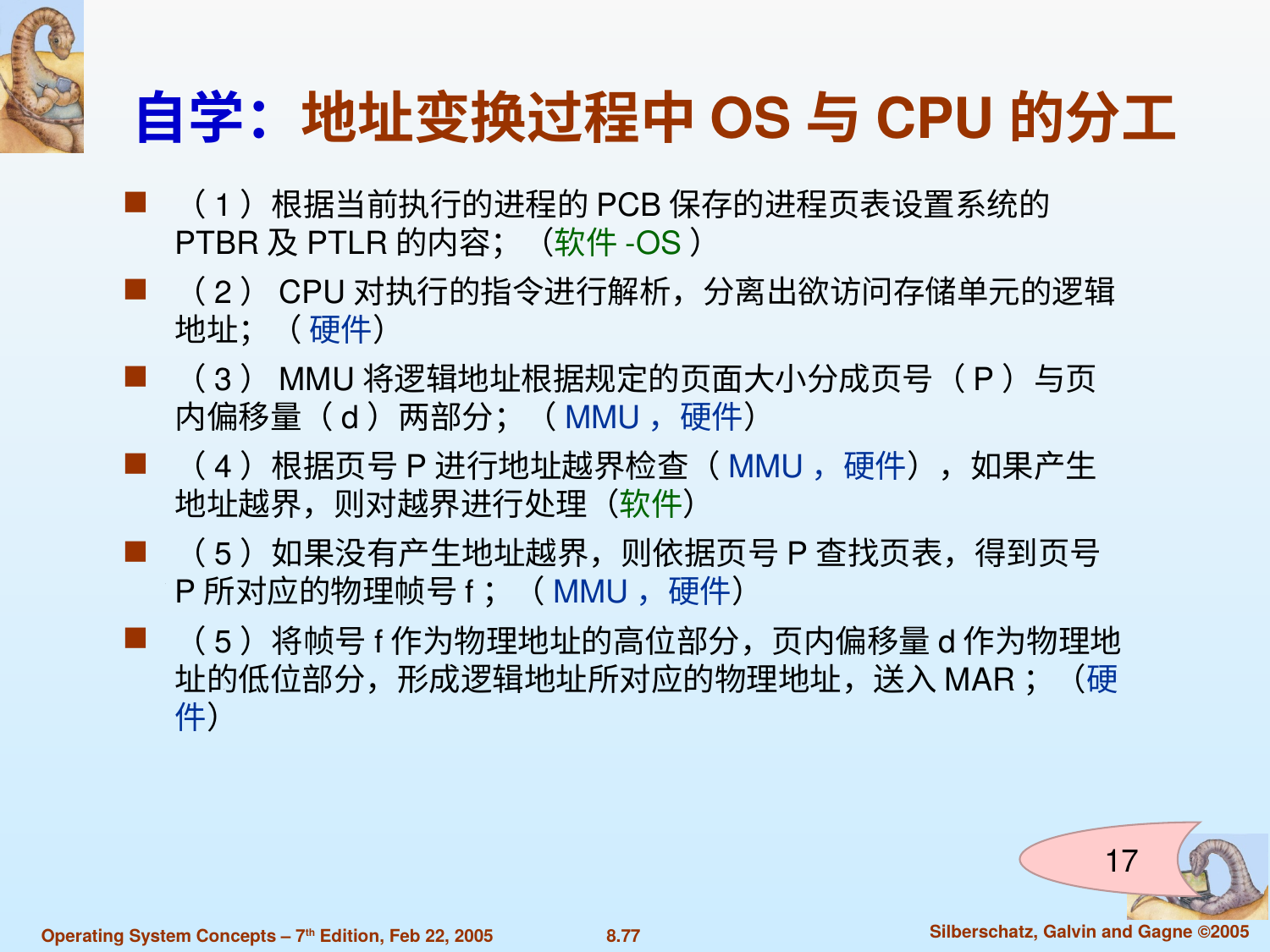

# 自学：地址变换过程中OS与CPU的分工
（1）根据当前执行的进程的PCB保存的进程页表设置系统的PTBR及PTLR的内容；（软件-OS）
（2）CPU对执行的指令进行解析，分离出欲访问存储单元的逻辑地址；（ 硬件）
（3）MMU将逻辑地址根据规定的页面大小分成页号（P）与页内偏移量（d）两部分；（MMU，硬件）
（4）根据页号P进行地址越界检查（MMU，硬件），如果产生地址越界，则对越界进行处理（软件）
（5）如果没有产生地址越界，则依据页号P查找页表，得到页号P所对应的物理帧号f；（MMU，硬件）
（5）将帧号f作为物理地址的高位部分，页内偏移量d作为物理地址的低位部分，形成逻辑地址所对应的物理地址，送入MAR；（硬件）

17